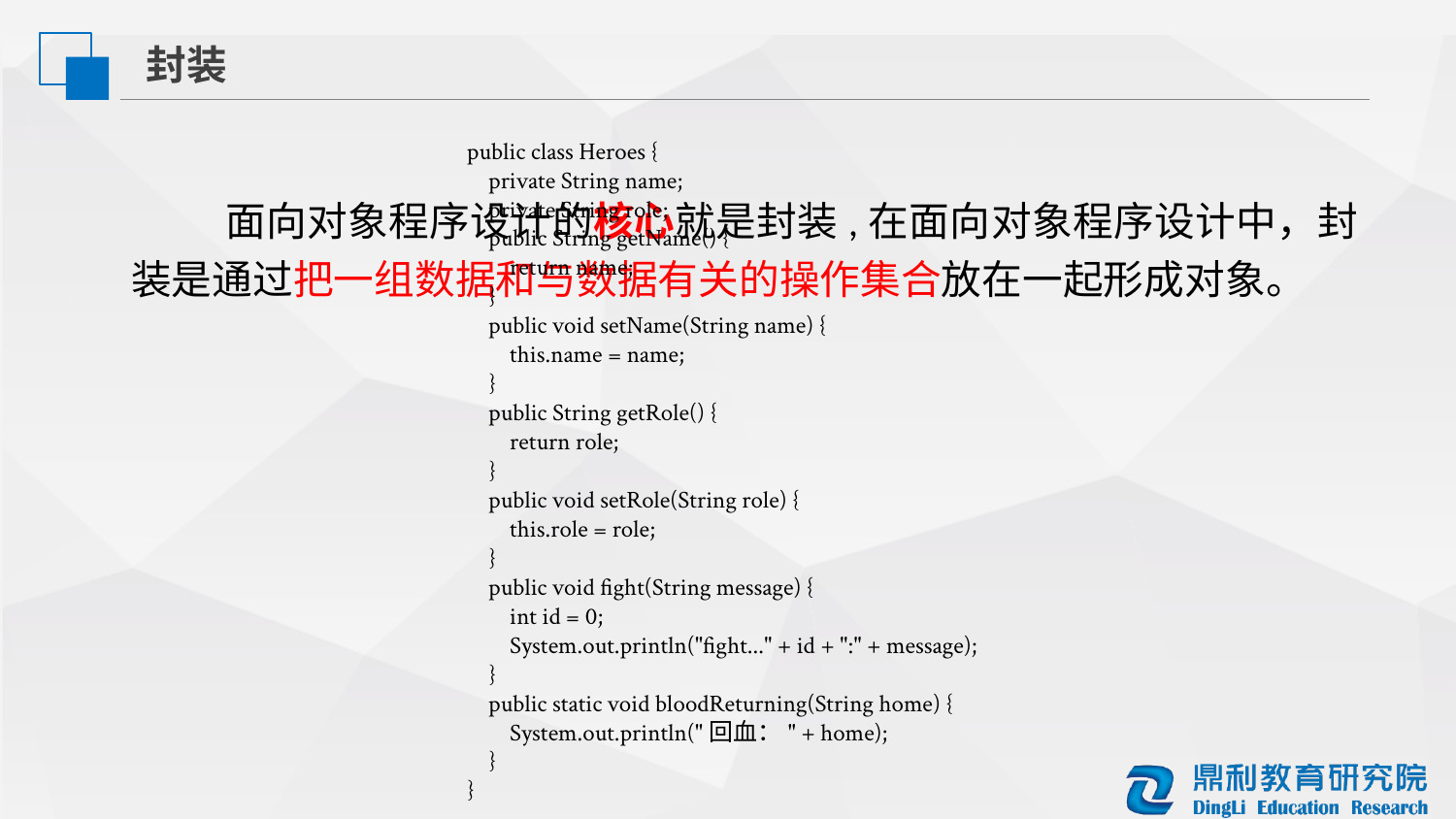

封装
public class Heroes {
    private String name;
    private String role;
    public String getName() {
        return name;
    }
    public void setName(String name) {
        this.name = name;
    }
    public String getRole() {
        return role;
    }
    public void setRole(String role) {
        this.role = role;
    }
    public void fight(String message) {
        int id = 0;
        System.out.println("fight..." + id + ":" + message);
    }
    public static void bloodReturning(String home) {
        System.out.println("回血：" + home);
    }
}
         面向对象程序设计的核心就是封装,在面向对象程序设计中，封装是通过把一组数据和与数据有关的操作集合放在一起形成对象。